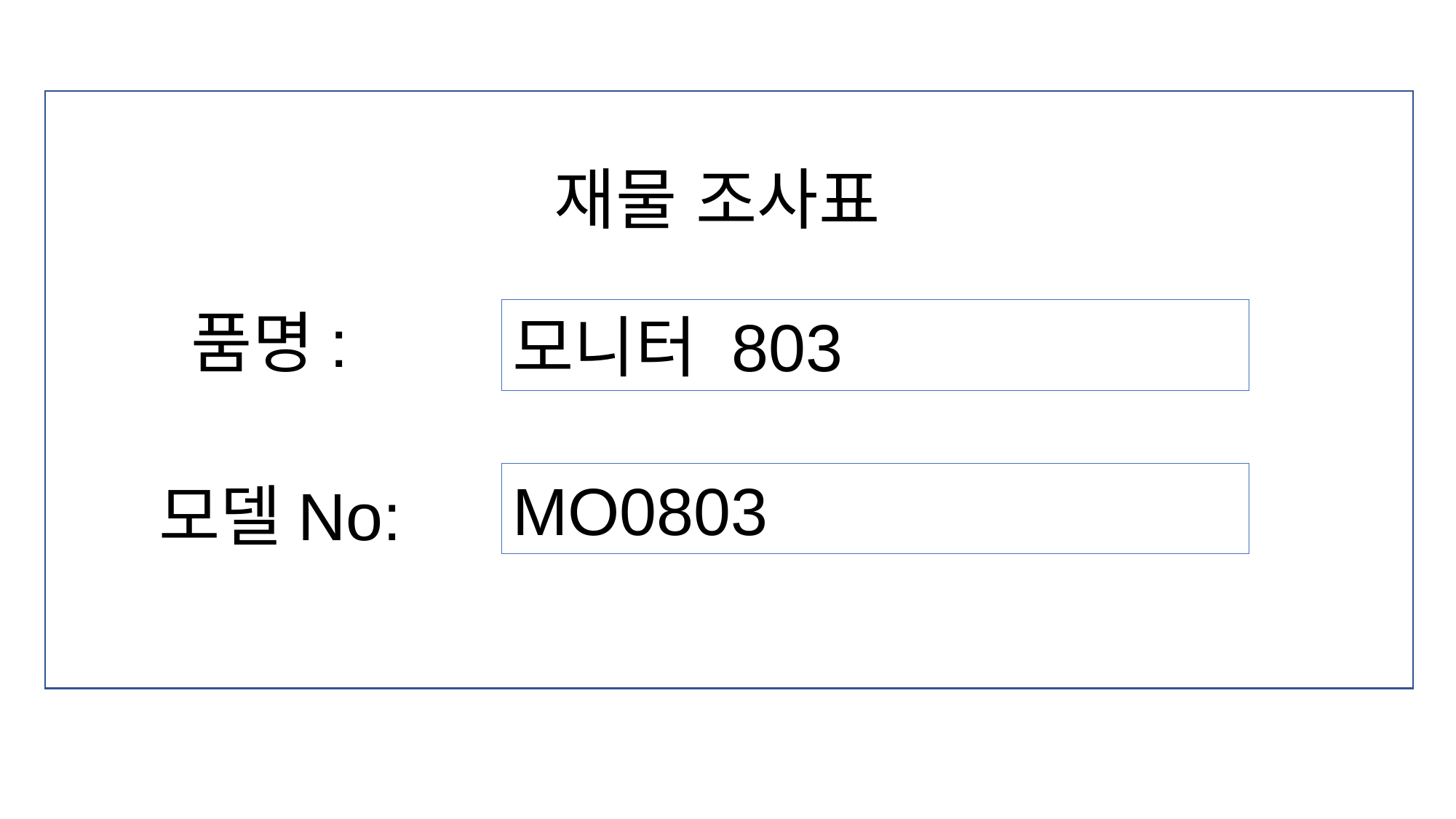

재물 조사표
품명:
모니터 803
MO0803
모델No: